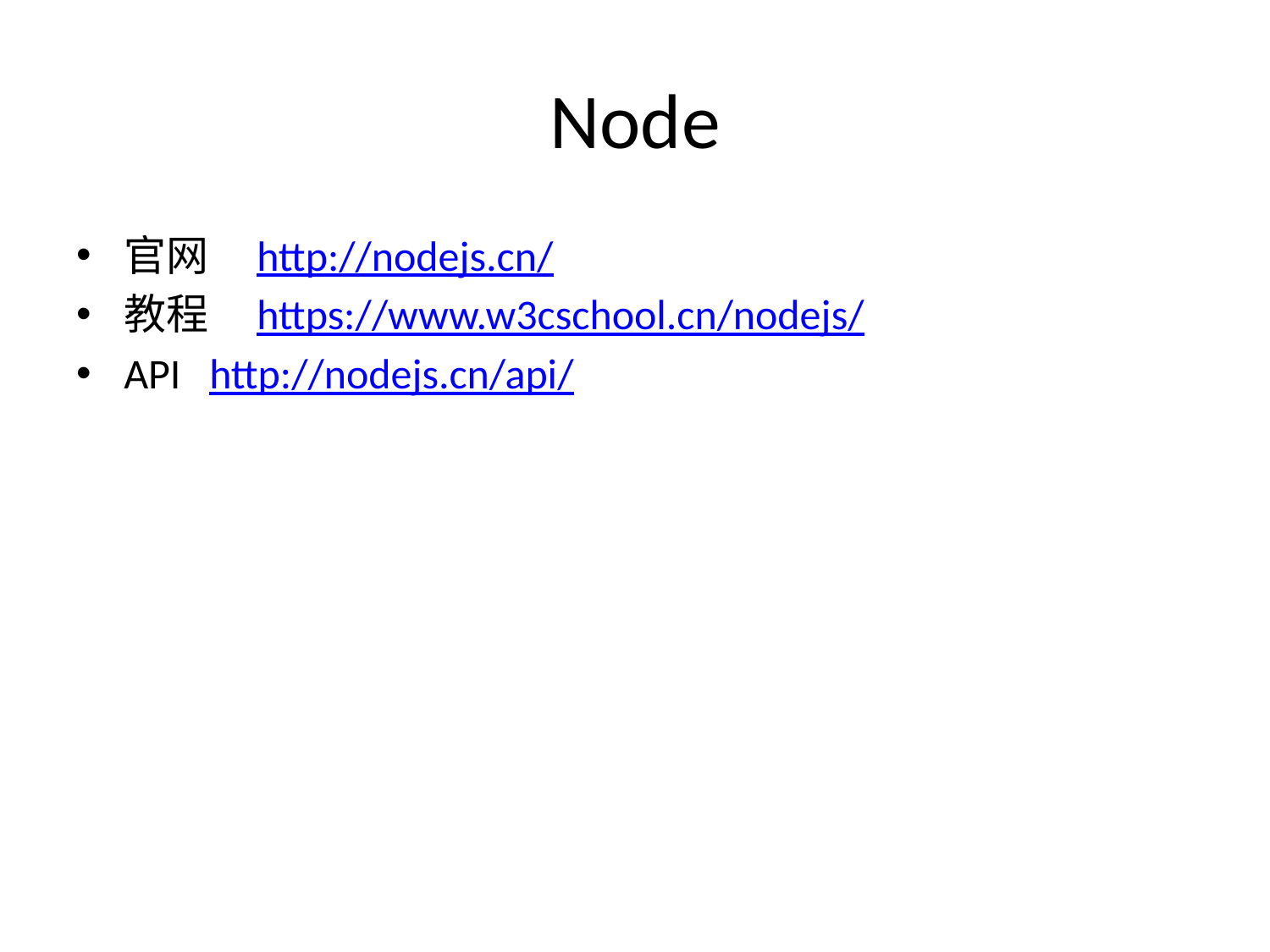

# Node
官网    http://nodejs.cn/
教程    https://www.w3cschool.cn/nodejs/
API   http://nodejs.cn/api/